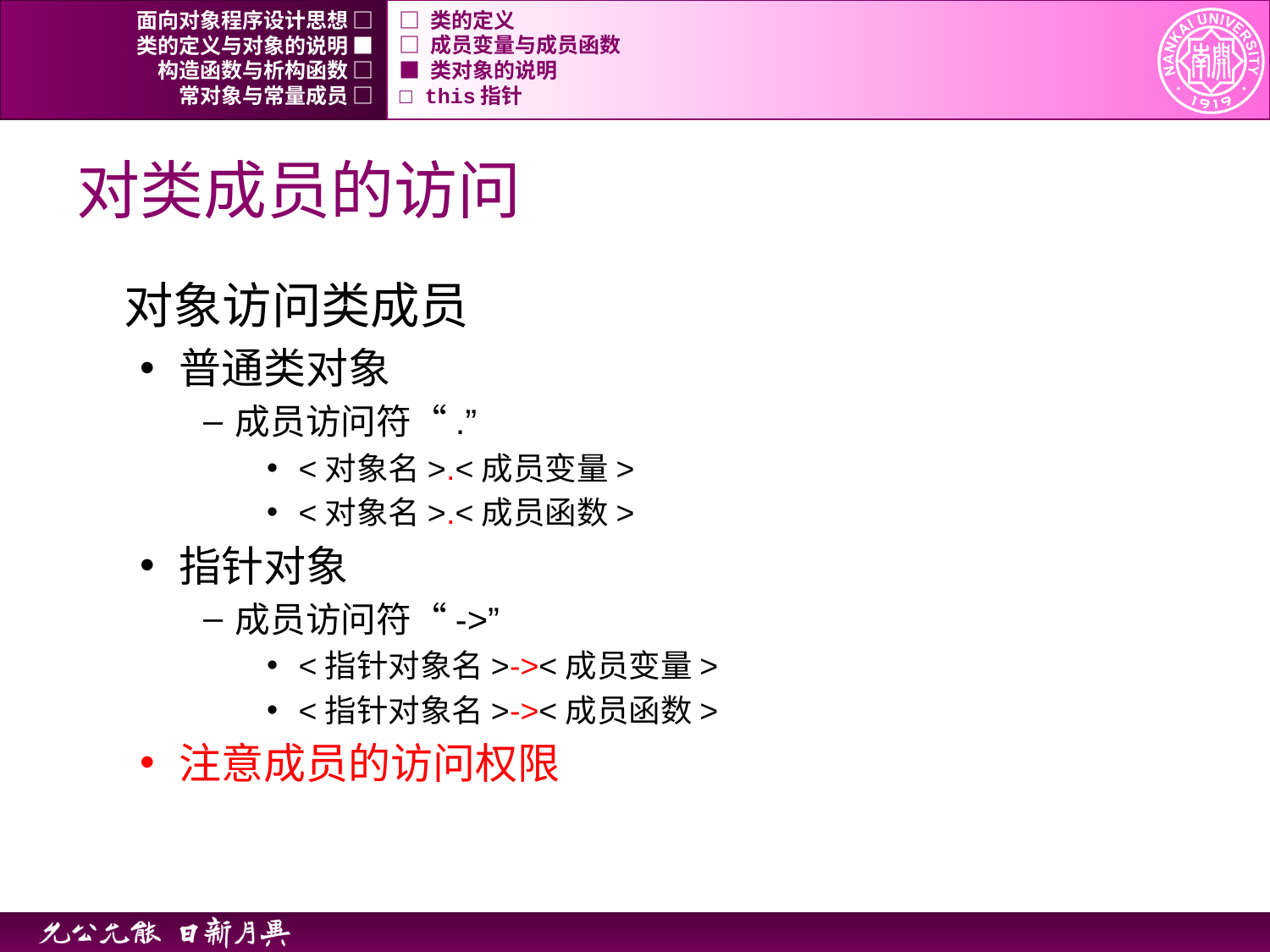

面向对象程序设计思想 □
□ 类的定义
类的定义与对象的说明 ■
□ 成员变量与成员函数
构造函数与析构函数 □
■ 类对象的说明
常对象与常量成员 □

□ this指针
# 对类成员的访问
对象访问类成员
普通类对象
成员访问符“.”
<对象名>.<成员变量>
<对象名>.<成员函数>
指针对象
成员访问符“->”
<指针对象名>-><成员变量>
<指针对象名>-><成员函数>
注意成员的访问权限